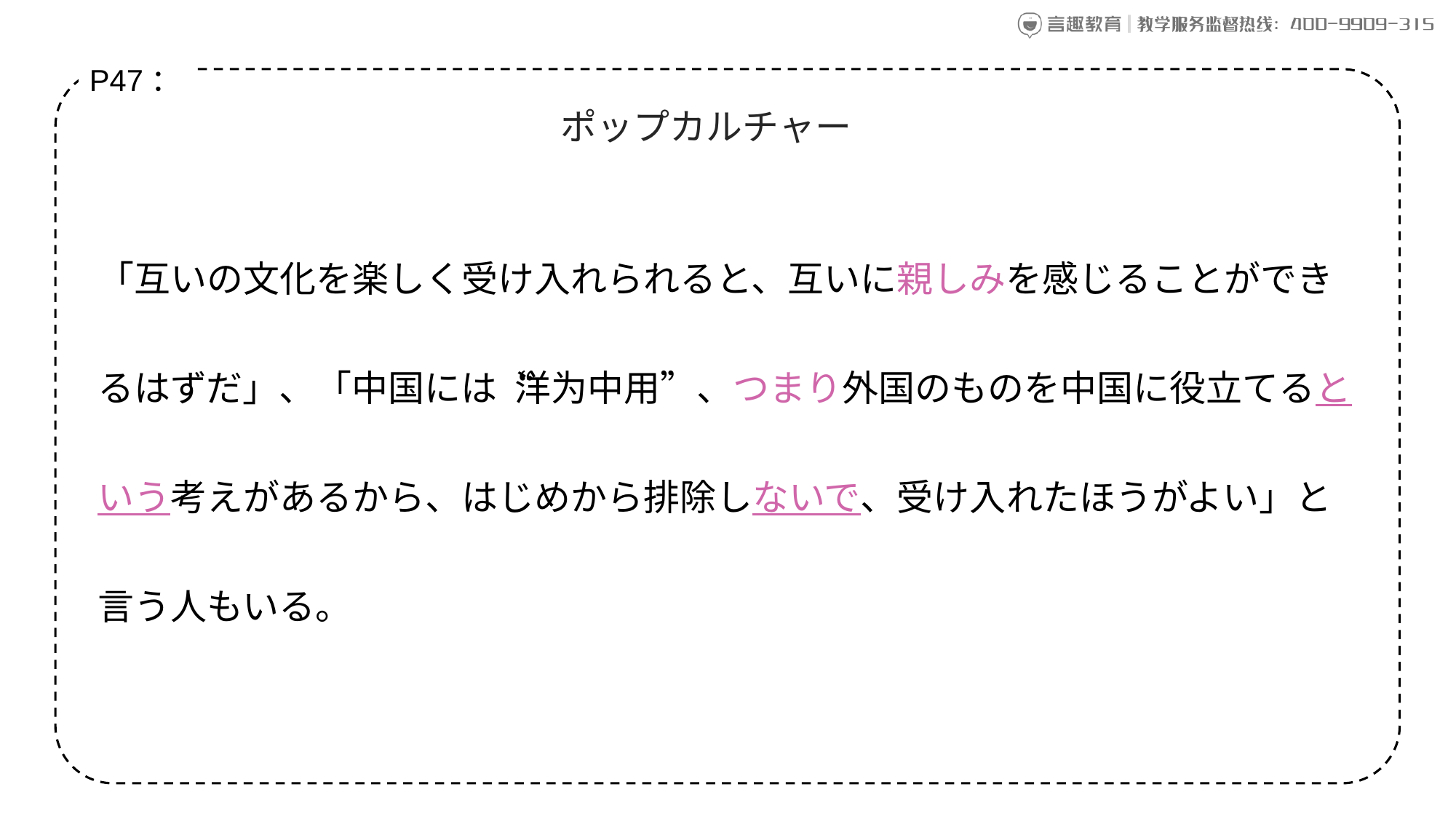

P47：

ポップカルチャー
「互いの文化を楽しく受け入れられると、互いに親しみを感じることができるはずだ」、「中国には“洋为中用”、つまり外国のものを中国に役立てるという考えがあるから、はじめから排除しないで、受け入れたほうがよい」と言う人もいる。